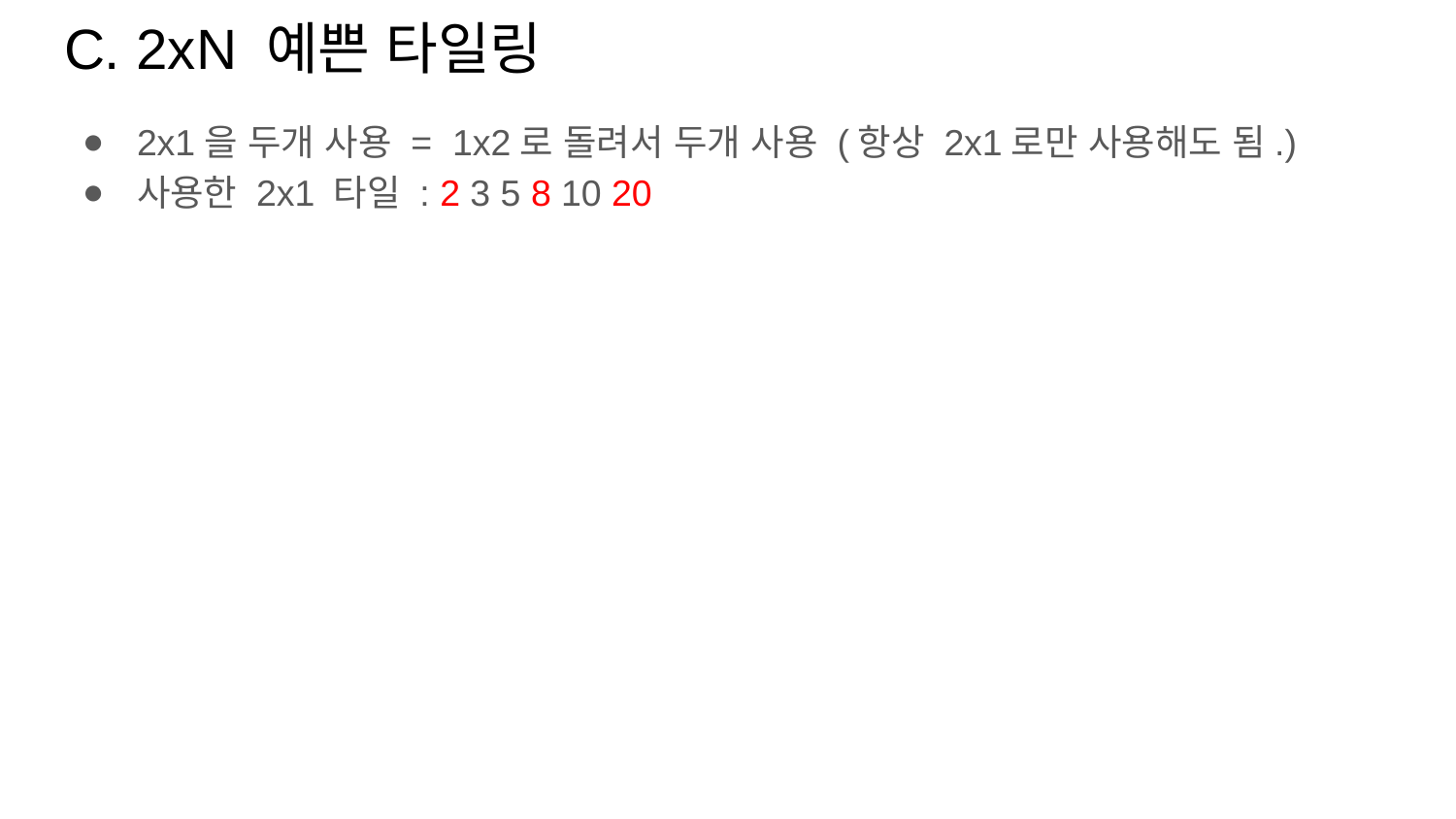

# C. 2xN 예쁜 타일링

2x1을 두개 사용 =  1x2로 돌려서 두개 사용 (항상 2x1로만 사용해도 됨.)
사용한 2x1 타일 : 2 3 5 8 10 20